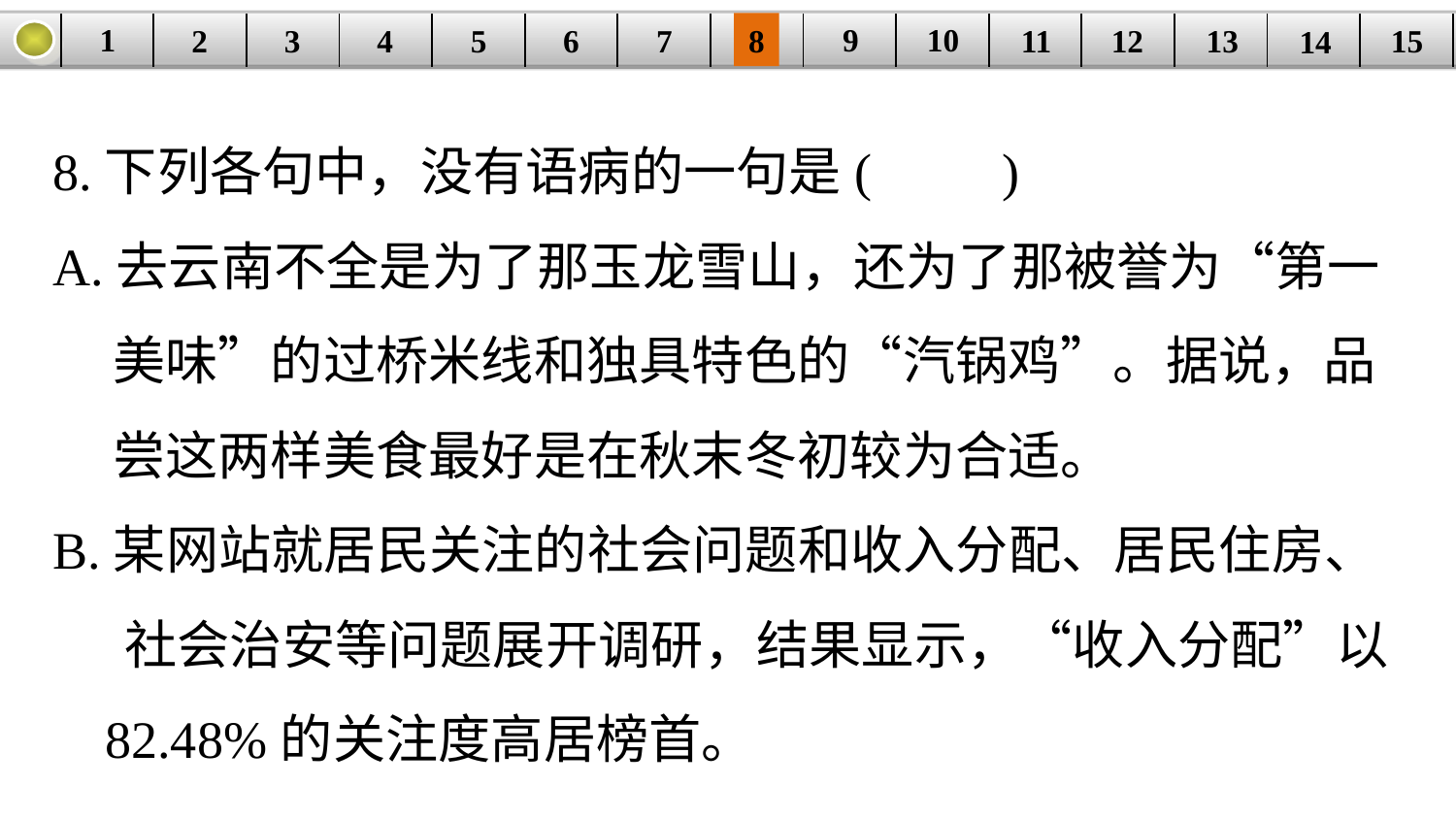

9
10
1
3
4
5
6
8
11
2
12
15
|  |  |  |  |  |  |  |  |  |  |  |  |  |  |  |
| --- | --- | --- | --- | --- | --- | --- | --- | --- | --- | --- | --- | --- | --- | --- |
7
13
14

8.下列各句中，没有语病的一句是(　　)
A.去云南不全是为了那玉龙雪山，还为了那被誉为“第一
    美味”的过桥米线和独具特色的“汽锅鸡”。据说，品
    尝这两样美食最好是在秋末冬初较为合适。
B.某网站就居民关注的社会问题和收入分配、居民住房、
     社会治安等问题展开调研，结果显示，“收入分配”以
    82.48%的关注度高居榜首。